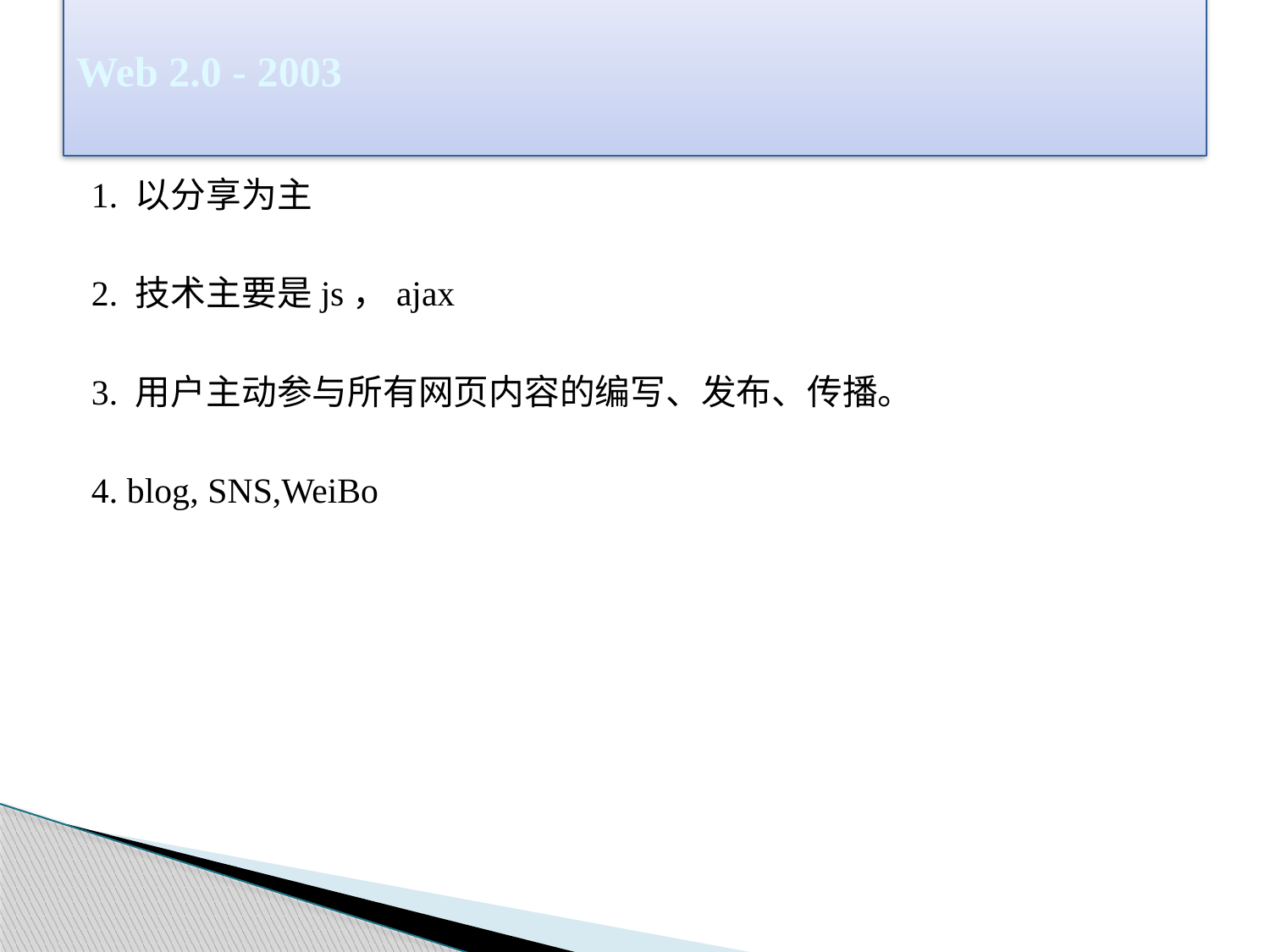

# Web 2.0 - 2003

1. 以分享为主

2. 技术主要是js，ajax

3. 用户主动参与所有网页内容的编写、发布、传播。

4. blog, SNS,WeiBo